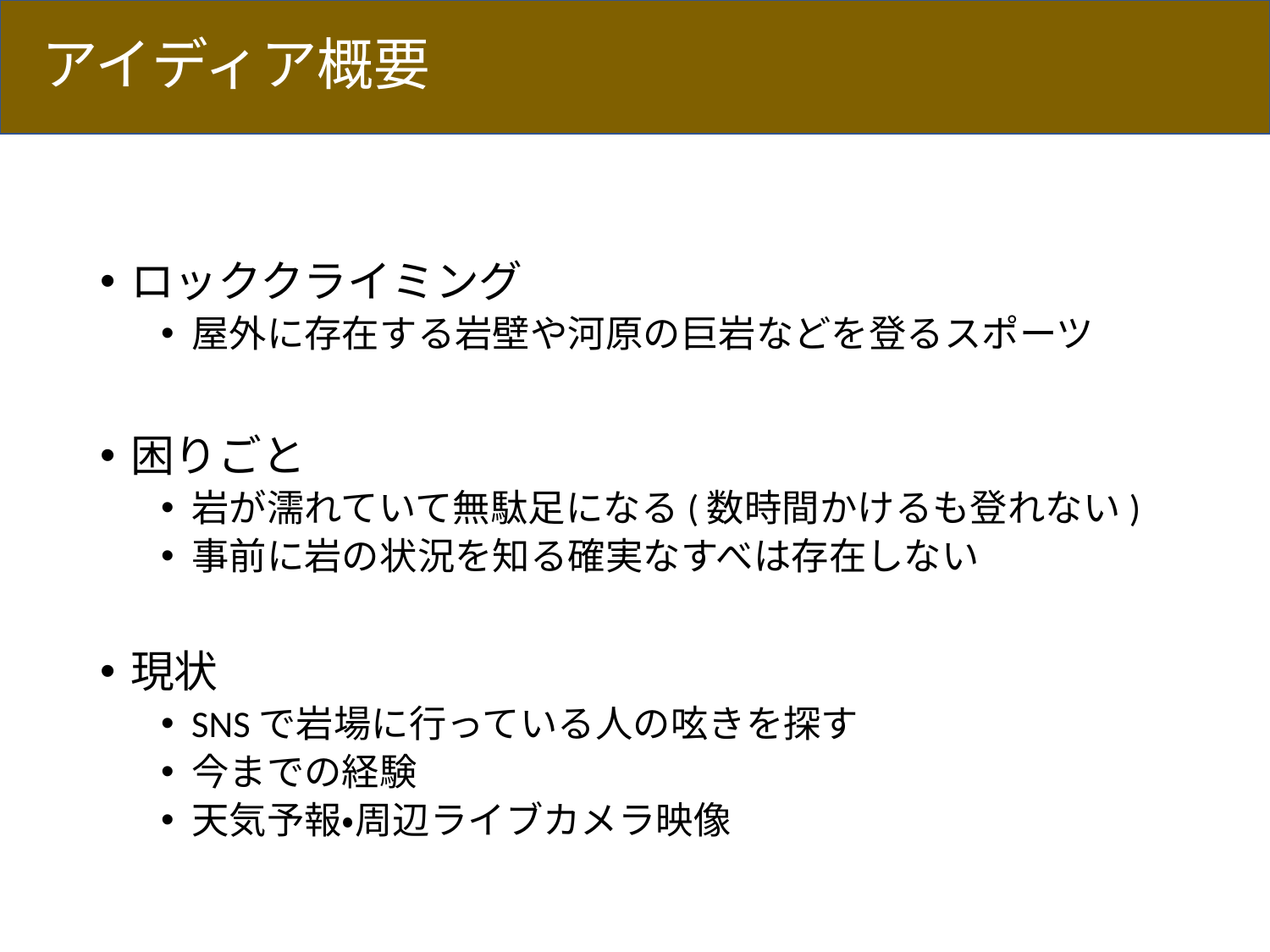

# アイディア概要
ロッククライミング
屋外に存在する岩壁や河原の巨岩などを登るスポーツ

困りごと
岩が濡れていて無駄足になる(数時間かけるも登れない)
事前に岩の状況を知る確実なすべは存在しない

現状
SNSで岩場に行っている人の呟きを探す
今までの経験
天気予報・周辺ライブカメラ映像